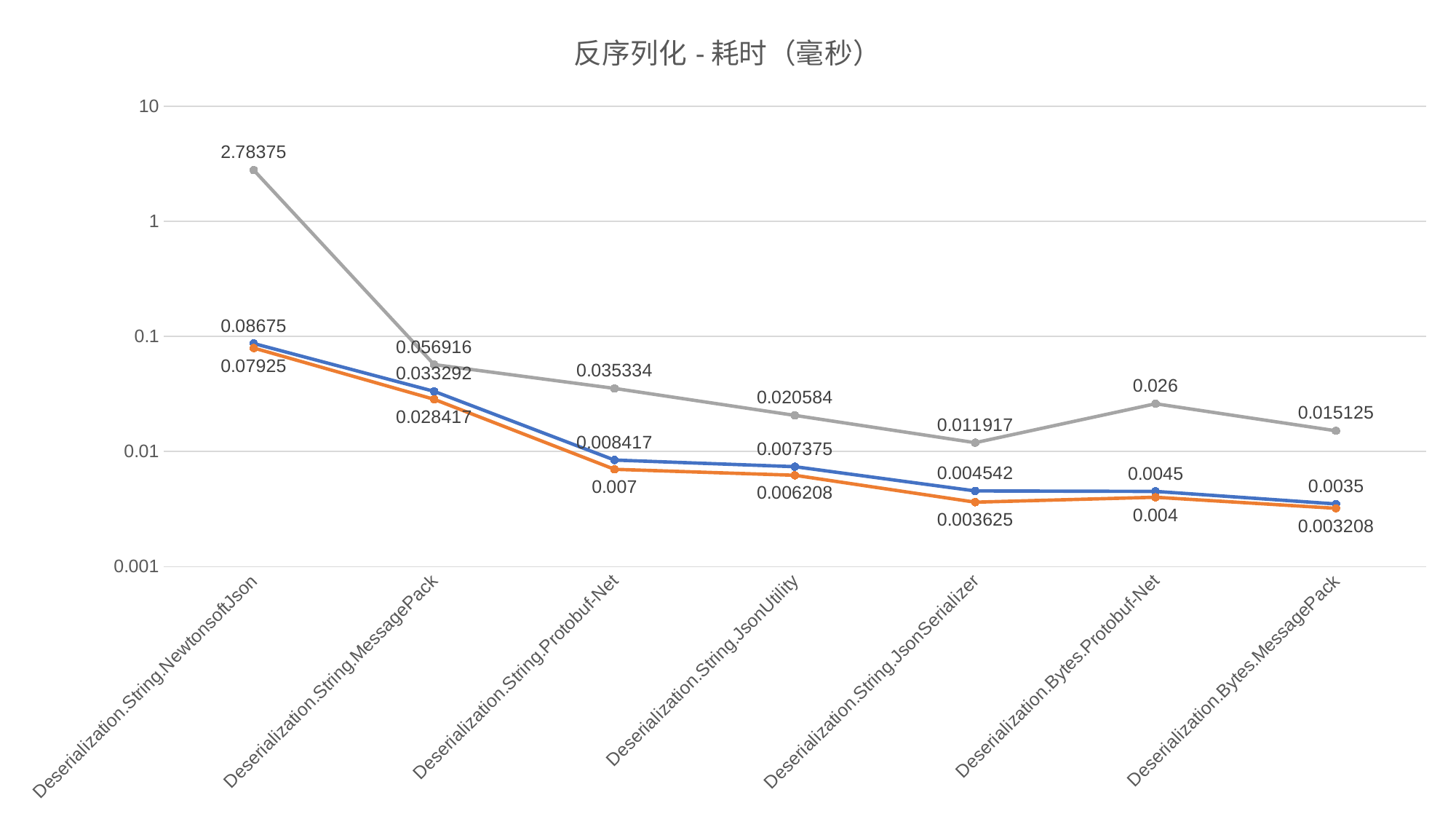

### Chart: 反序列化-耗时（毫秒）

| Category |  Median Time |  Min Time |  Max Time |
|---|---|---|---|
| Deserialization.String.NewtonsoftJson | 0.08675 | 0.07925 | 2.78375 |
| Deserialization.String.MessagePack | 0.033292 | 0.028417 | 0.056916 |
| Deserialization.String.Protobuf-Net | 0.008417 | 0.007 | 0.035334 |
| Deserialization.String.JsonUtility | 0.007375 | 0.006208 | 0.020584 |
| Deserialization.String.JsonSerializer | 0.004542 | 0.003625 | 0.011917 |
| Deserialization.Bytes.Protobuf-Net | 0.0045 | 0.004 | 0.026 |
| Deserialization.Bytes.MessagePack | 0.0035 | 0.003208 | 0.015125 |